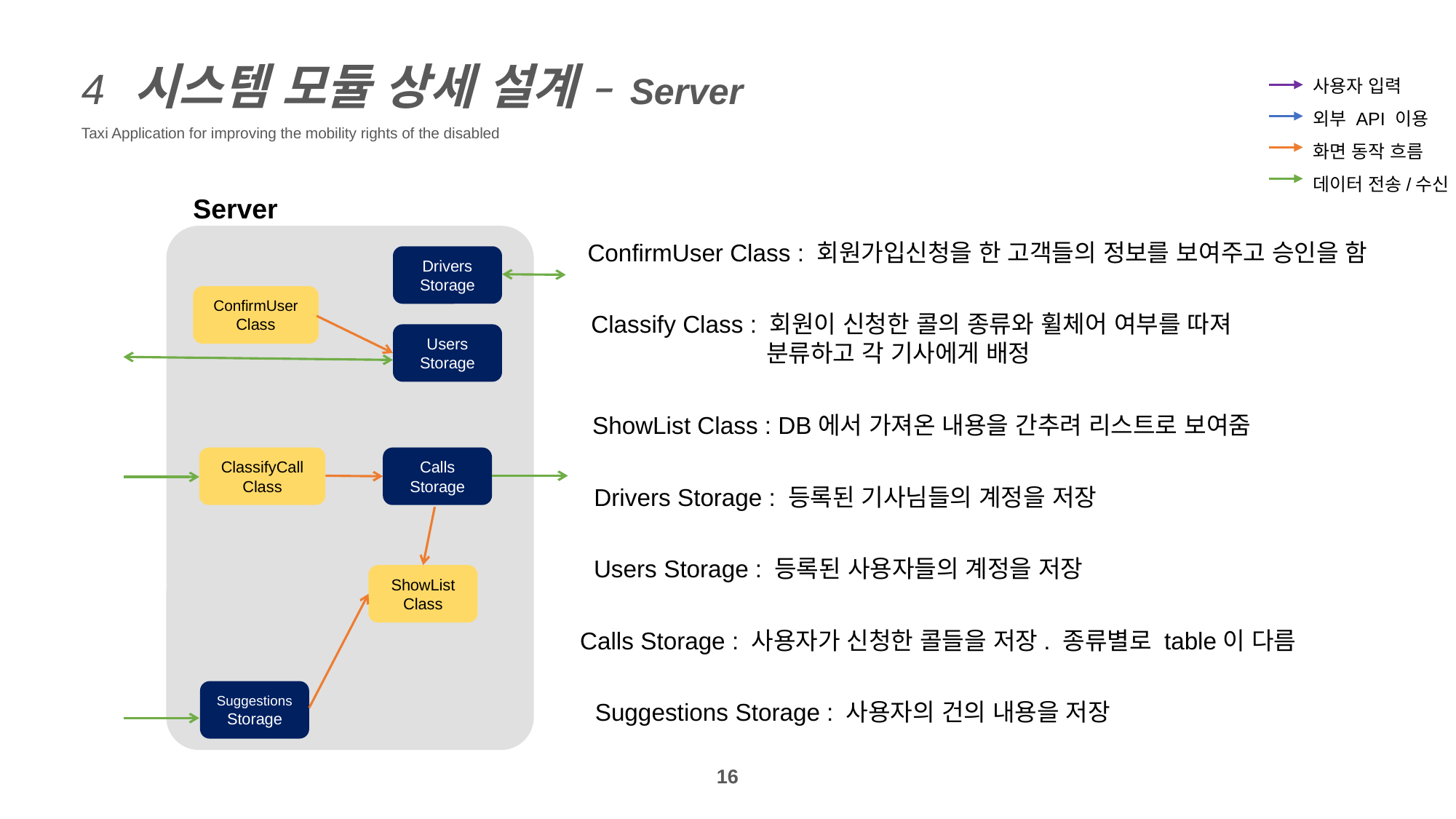

4  시스템 모듈 상세 설계 – Server
Taxi Application for improving the mobility rights of the disabled
사용자 입력
외부 API 이용
화면 동작 흐름
데이터 전송/수신
Server

Drivers
Storage
ConfirmUser
Class
Users
Storage
ClassifyCall
Class
Calls
Storage
ShowList
Class
Suggestions
Storage
ConfirmUser Class : 회원가입신청을 한 고객들의 정보를 보여주고 승인을 함
Classify Class : 회원이 신청한 콜의 종류와 휠체어 여부를 따져
	         분류하고 각 기사에게 배정
ShowList Class : DB에서 가져온 내용을 간추려 리스트로 보여줌
Drivers Storage : 등록된 기사님들의 계정을 저장
Users Storage : 등록된 사용자들의 계정을 저장
Calls Storage : 사용자가 신청한 콜들을 저장. 종류별로 table이 다름
Suggestions Storage : 사용자의 건의 내용을 저장
16